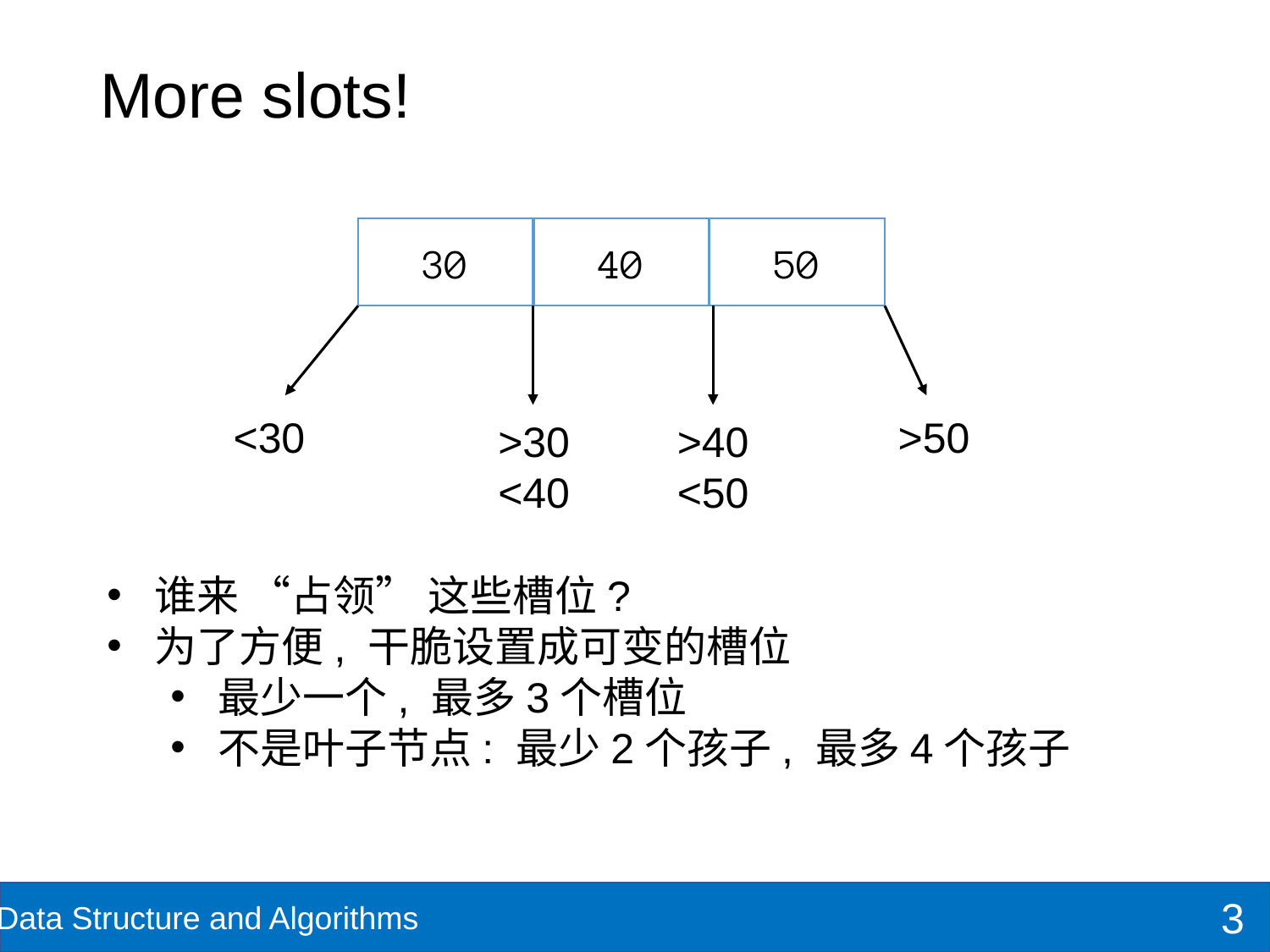

# More slots!

30
40
50
<30
>50
>40
<50
>30
<40
谁来 “占领” 这些槽位?
为了方便, 干脆设置成可变的槽位
最少一个, 最多3个槽位
不是叶子节点: 最少2个孩子, 最多4个孩子
3